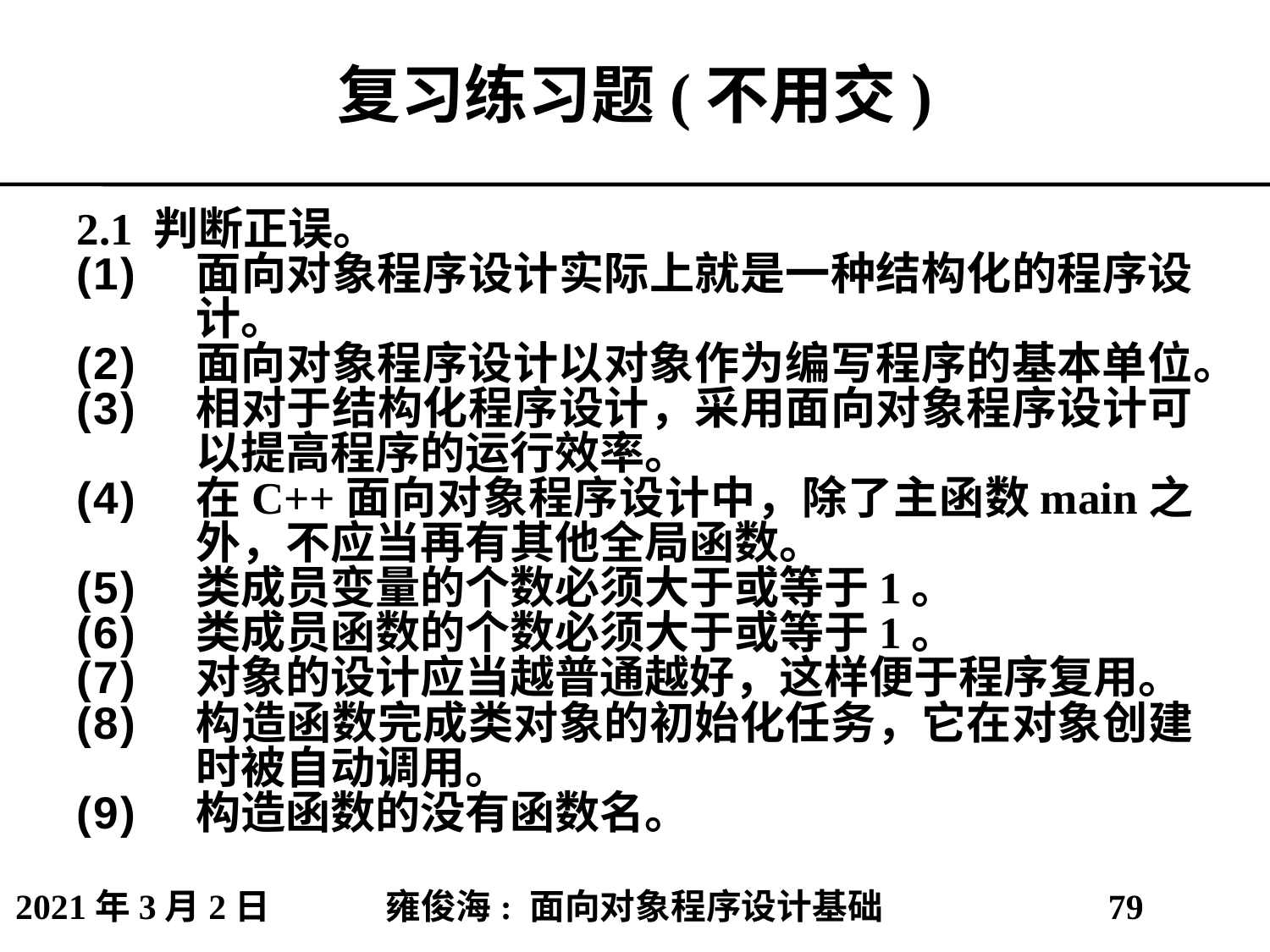

# 复习练习题(不用交)

2.1 判断正误。
面向对象程序设计实际上就是一种结构化的程序设计。
面向对象程序设计以对象作为编写程序的基本单位。
相对于结构化程序设计，采用面向对象程序设计可以提高程序的运行效率。
在C++面向对象程序设计中，除了主函数main之外，不应当再有其他全局函数。
类成员变量的个数必须大于或等于1。
类成员函数的个数必须大于或等于1。
对象的设计应当越普通越好，这样便于程序复用。
构造函数完成类对象的初始化任务，它在对象创建时被自动调用。
构造函数的没有函数名。
2021年3月2日
雍俊海: 面向对象程序设计基础
79